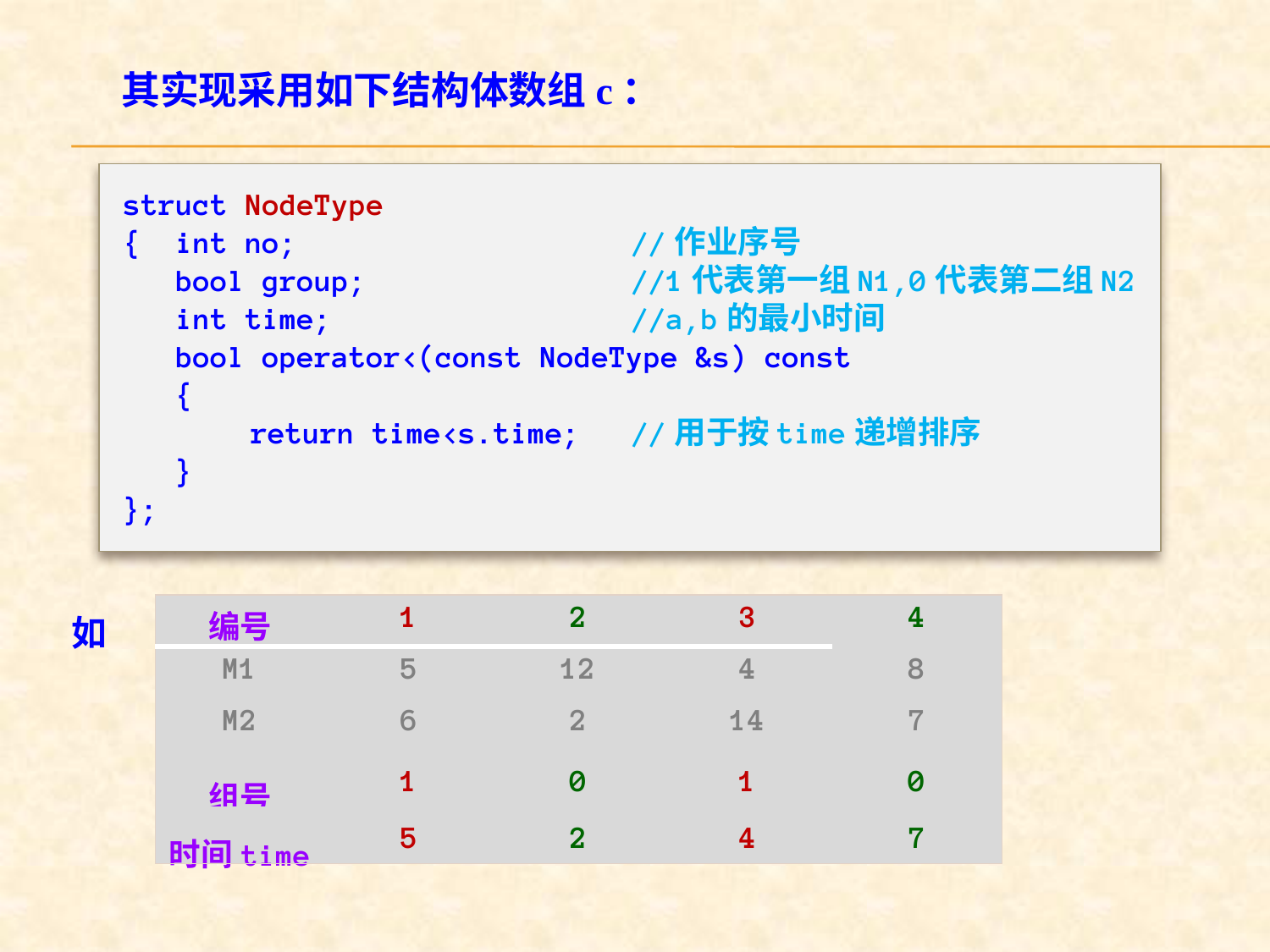

其实现采用如下结构体数组c：
struct NodeType
{  int no;			//作业序号
   bool group;			//1代表第一组N1,0代表第二组N2
   int time;			//a,b的最小时间
   bool operator<(const NodeType &s) const
   {
	return time<s.time;	//用于按time递增排序
   }
};
| 编号 | 1 | 2 | 3 | 4 |
| --- | --- | --- | --- | --- |
| M1 | 5 | 12 | 4 | 8 |
| M2 | 6 | 2 | 14 | 7 |
| 组号 | 1 | 0 | 1 | 0 |
| 时间time | 5 | 2 | 4 | 7 |
如